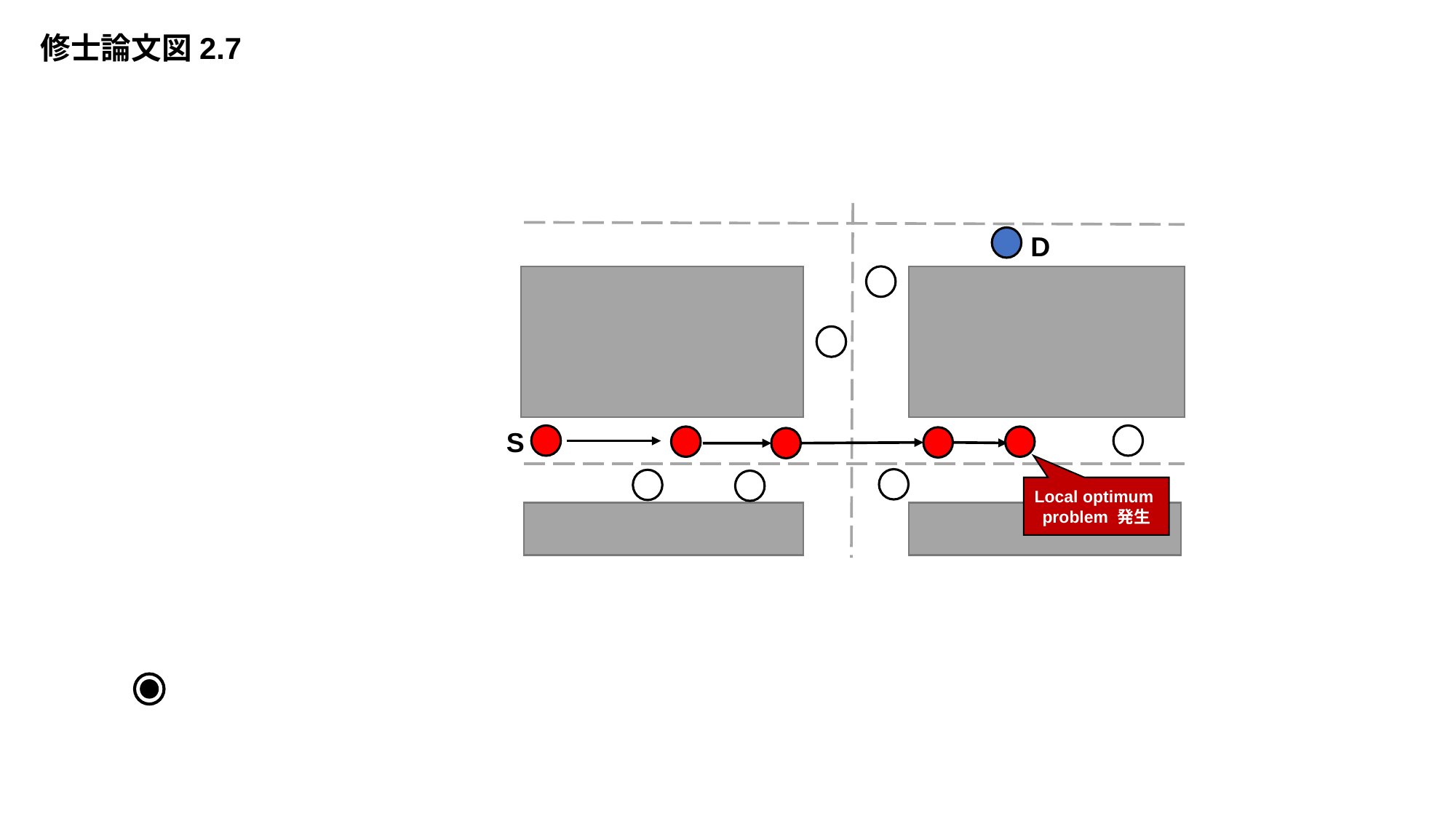

修士論文図2.7

D

S

Local optimum
problem 発生